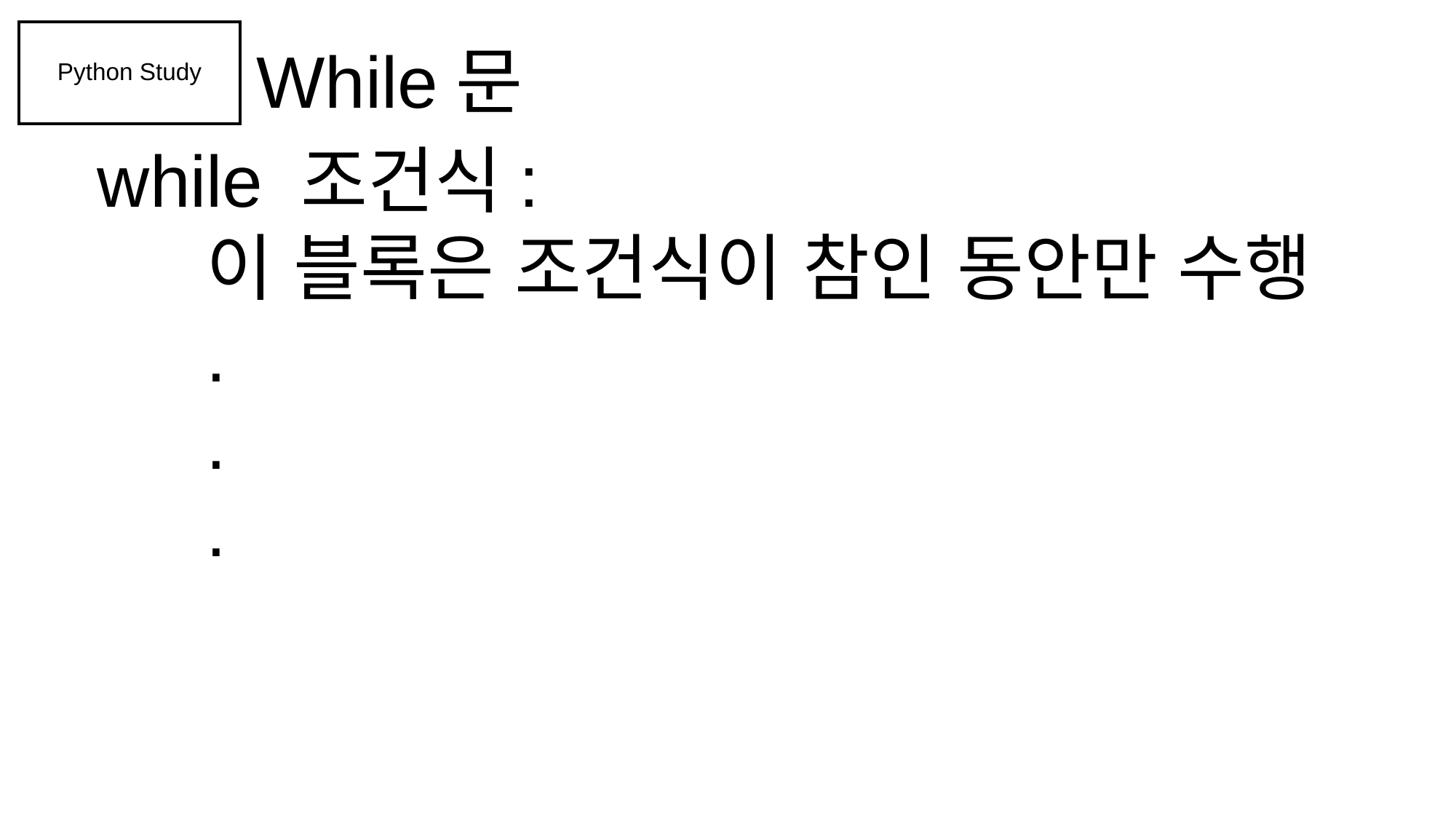

Python Study
While문
while 조건식:
	이 블록은 조건식이 참인 동안만 수행
	.
	.
	.